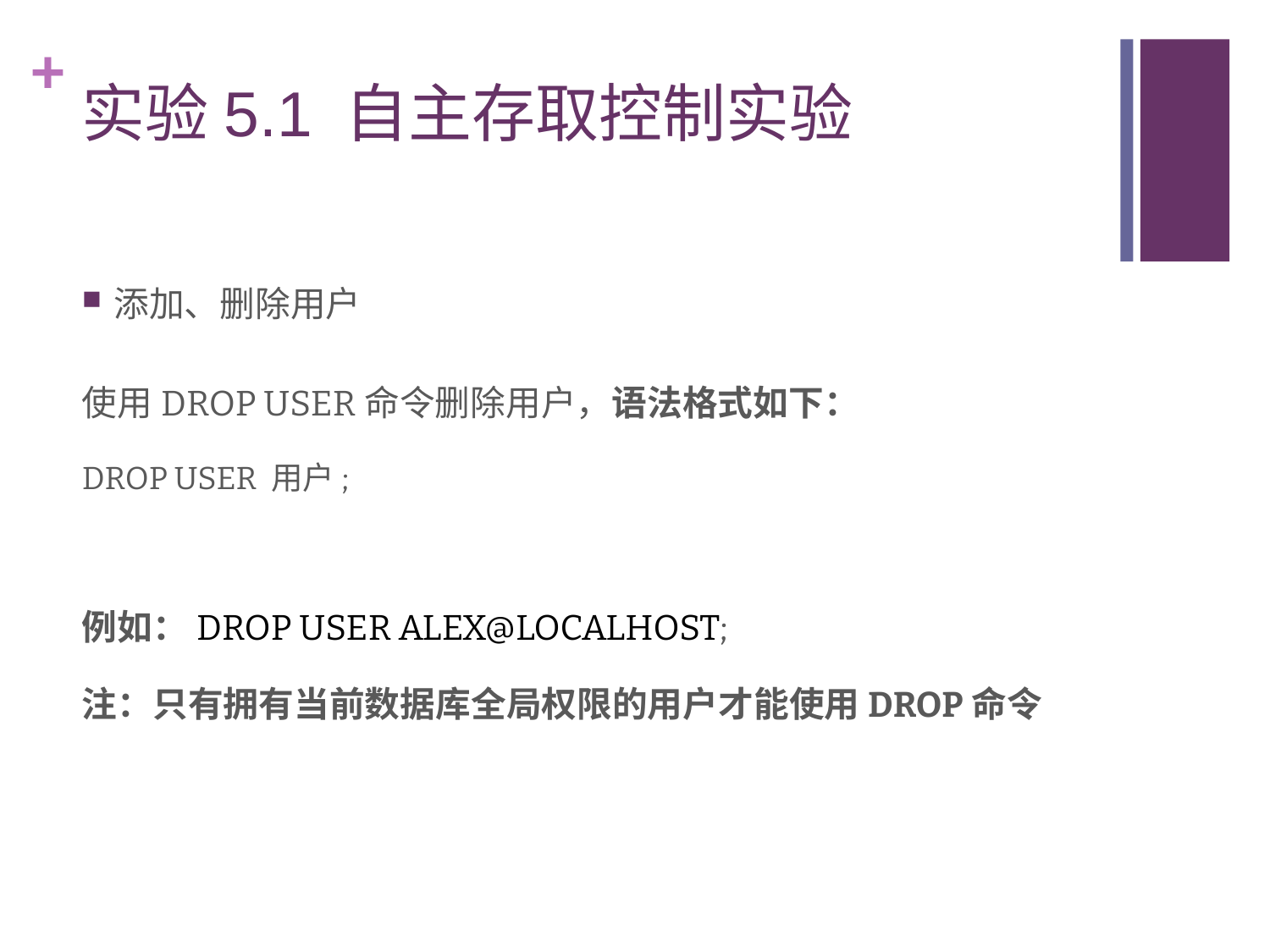

# 实验5.1 自主存取控制实验
添加、删除用户
使用DROP USER命令删除用户，语法格式如下：
DROP USER 用户;

例如：DROP USER ALEX@LOCALHOST;
注：只有拥有当前数据库全局权限的用户才能使用DROP命令